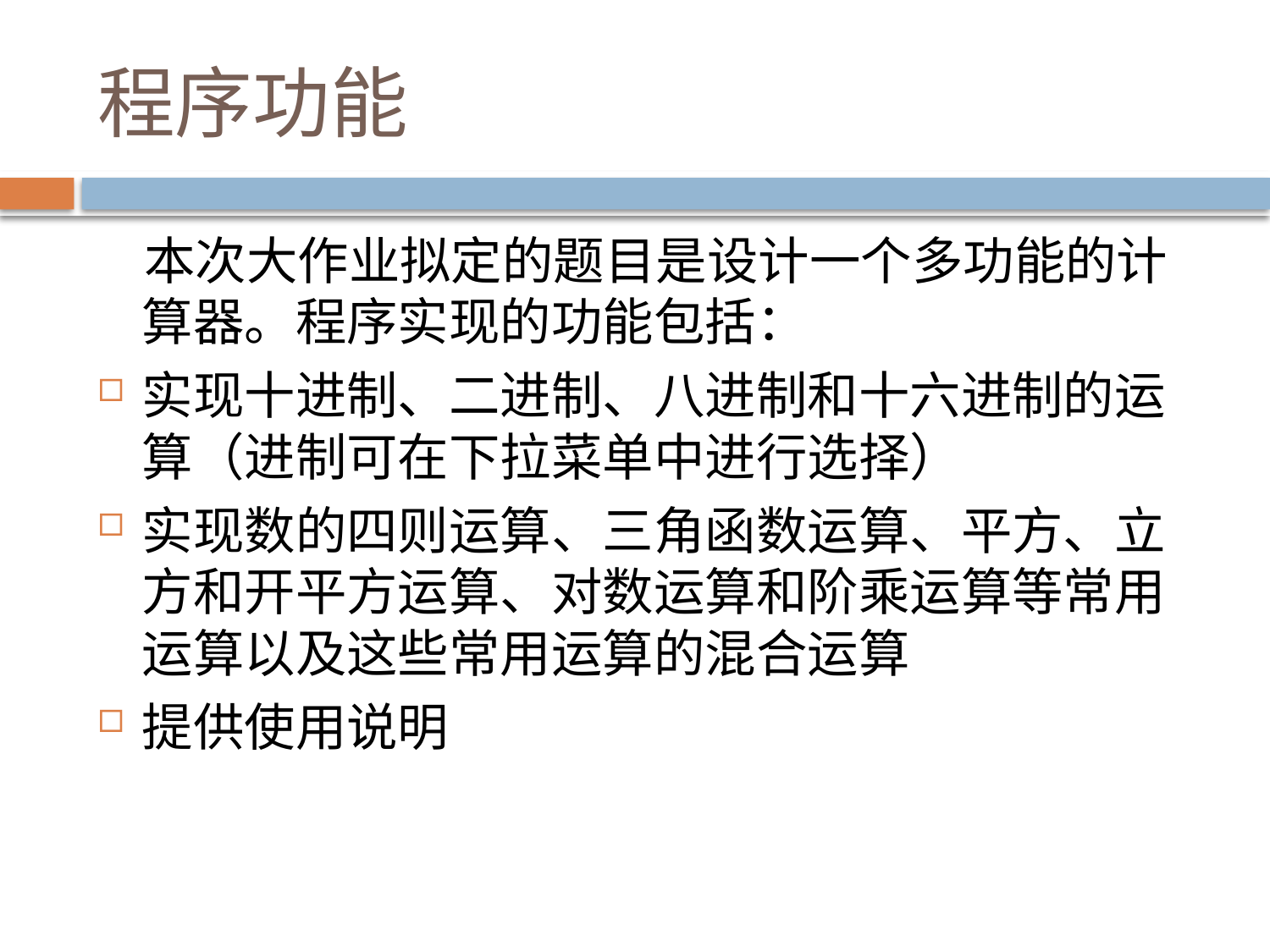

# 程序功能
   本次大作业拟定的题目是设计一个多功能的计算器。程序实现的功能包括：
实现十进制、二进制、八进制和十六进制的运算（进制可在下拉菜单中进行选择）
实现数的四则运算、三角函数运算、平方、立方和开平方运算、对数运算和阶乘运算等常用运算以及这些常用运算的混合运算
提供使用说明